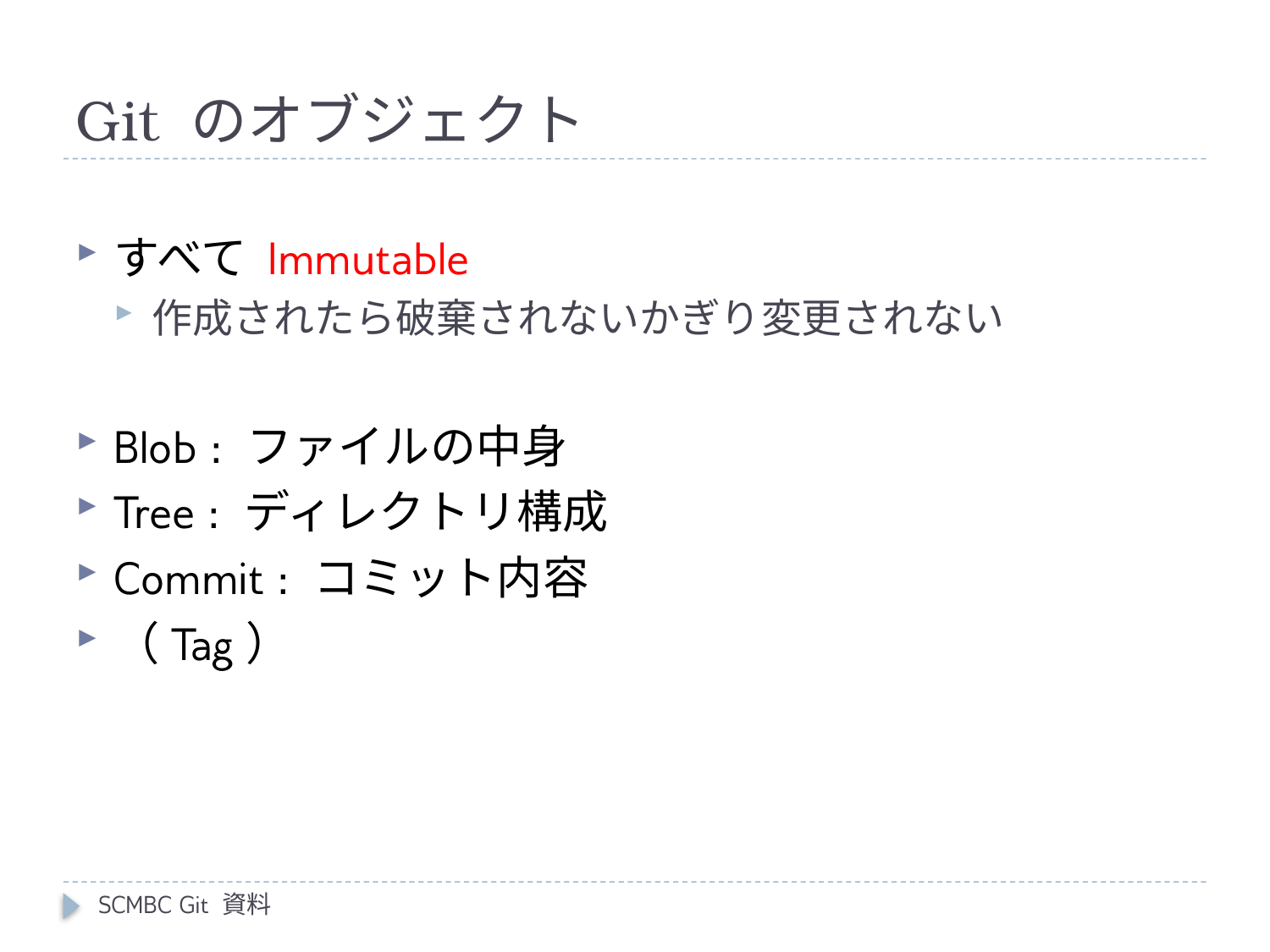

# Git のオブジェクト
すべて Immutable
作成されたら破棄されないかぎり変更されない

Blob : ファイルの中身
Tree : ディレクトリ構成
Commit : コミット内容
（Tag）
SCMBC Git 資料